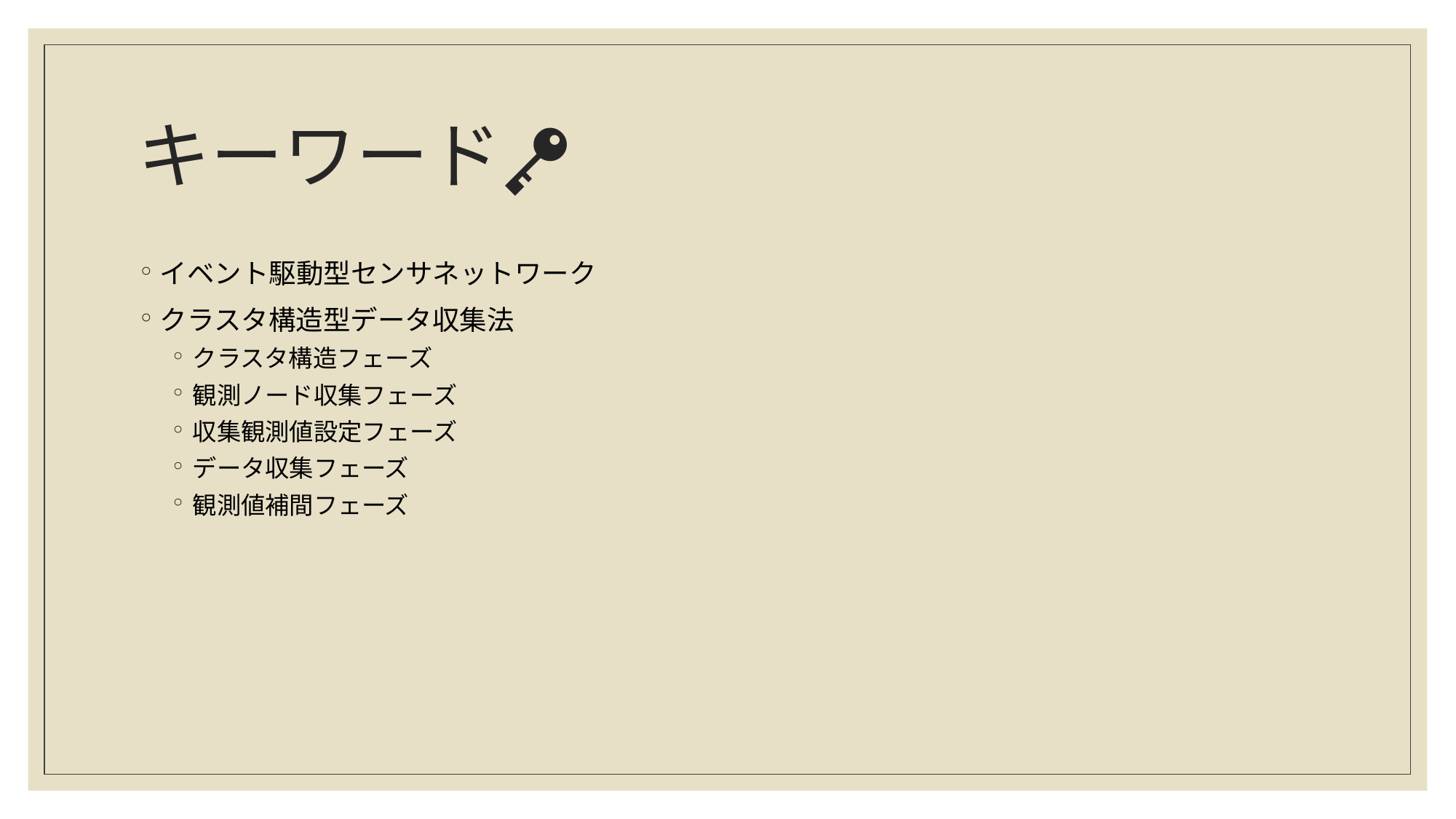

# キーワード🔑
イベント駆動型センサネットワーク
クラスタ構造型データ収集法
クラスタ構造フェーズ
観測ノード収集フェーズ
収集観測値設定フェーズ
データ収集フェーズ
観測値補間フェーズ